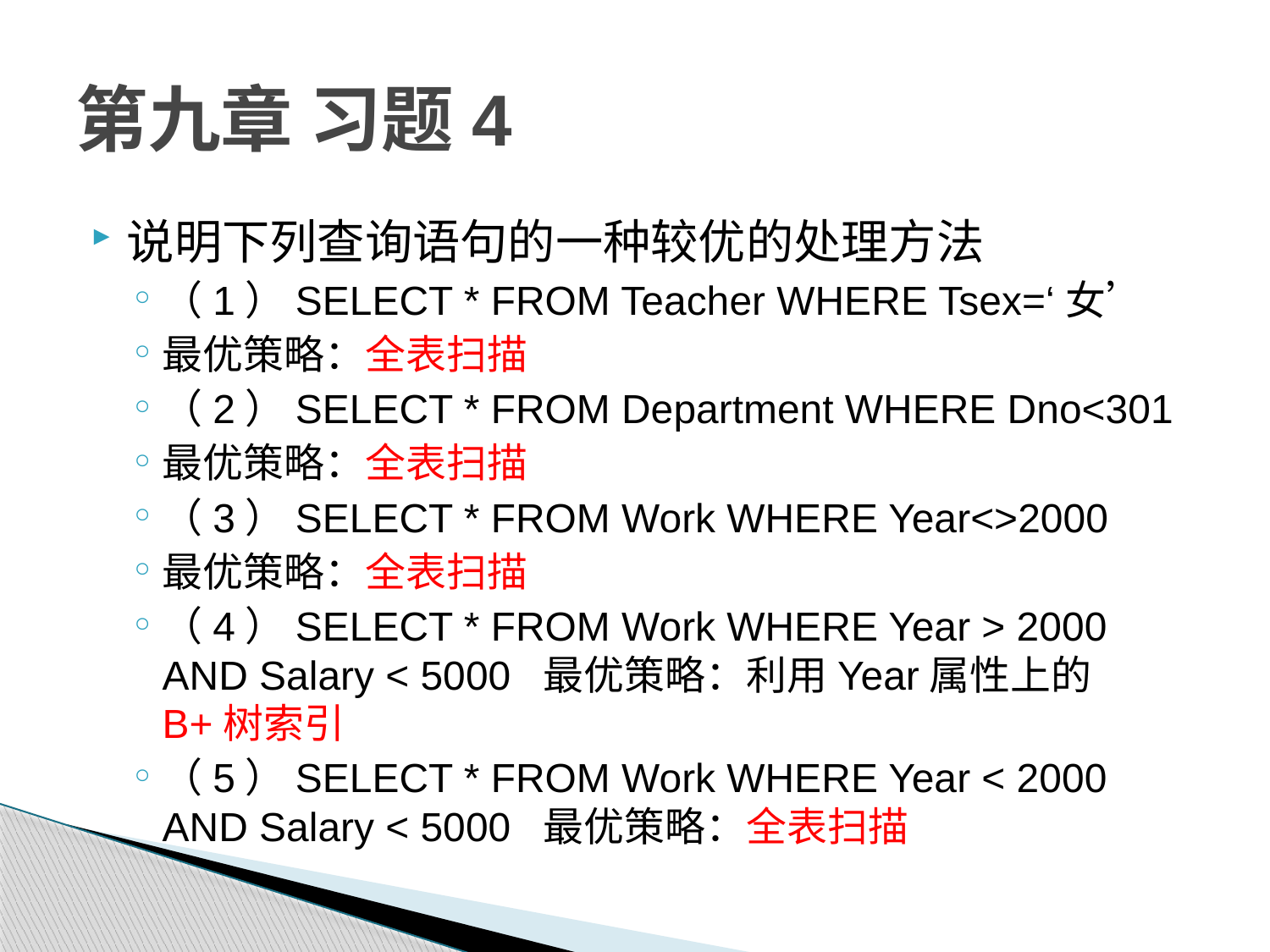

# 第九章 习题4
说明下列查询语句的一种较优的处理方法
（1）SELECT * FROM Teacher WHERE Tsex=‘女’
最优策略：全表扫描
（2）SELECT * FROM Department WHERE Dno<301
最优策略：全表扫描
（3）SELECT * FROM Work WHERE Year<>2000
最优策略：全表扫描
（4）SELECT * FROM Work WHERE Year > 2000 AND Salary < 5000	最优策略：利用Year属性上的B+树索引
（5）SELECT * FROM Work WHERE Year < 2000 AND Salary < 5000	最优策略：全表扫描